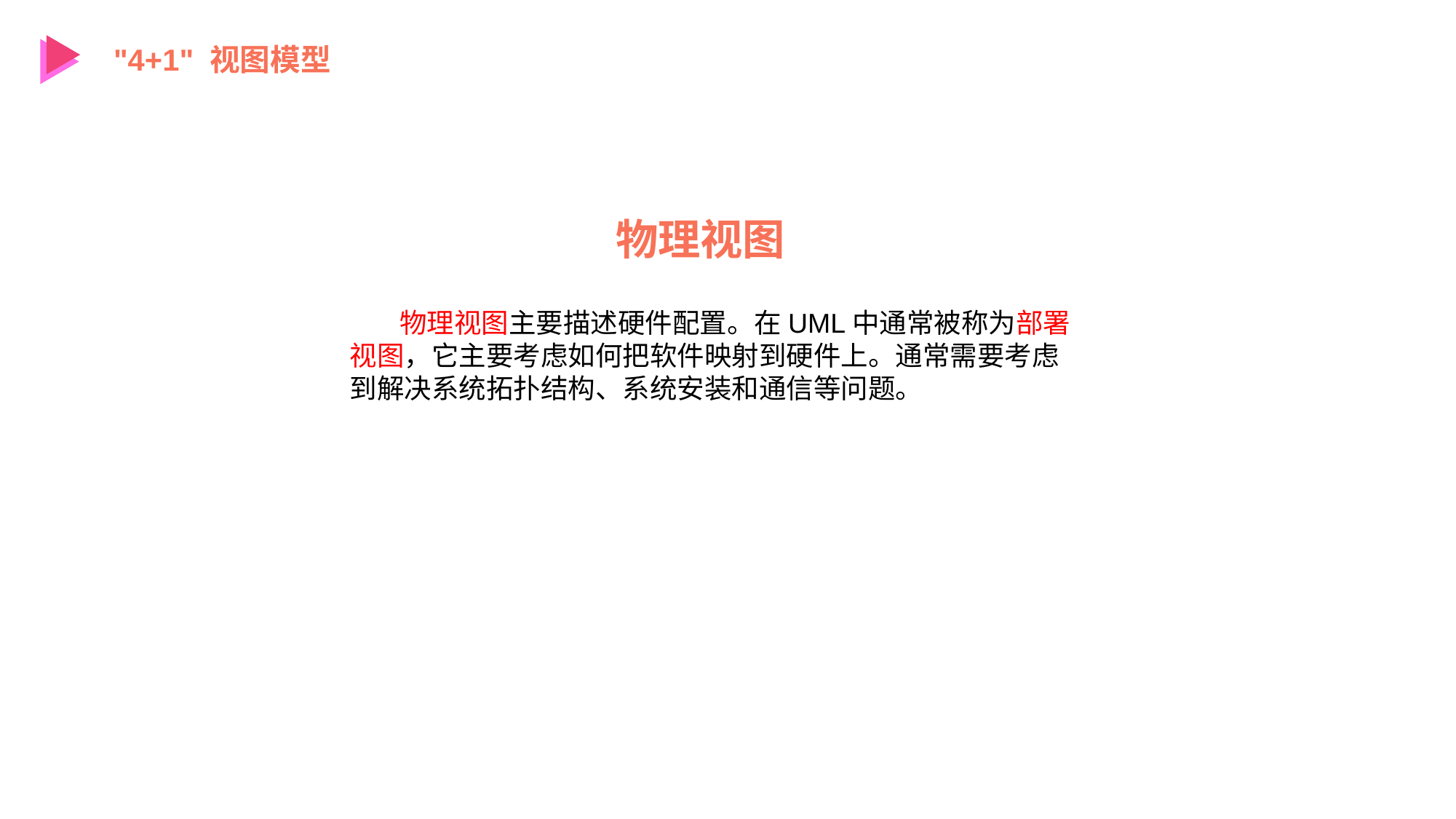

"4+1" 视图模型

物理视图
       物理视图主要描述硬件配置。在UML中通常被称为部署视图，它主要考虑如何把软件映射到硬件上。通常需要考虑到解决系统拓扑结构、系统安装和通信等问题。